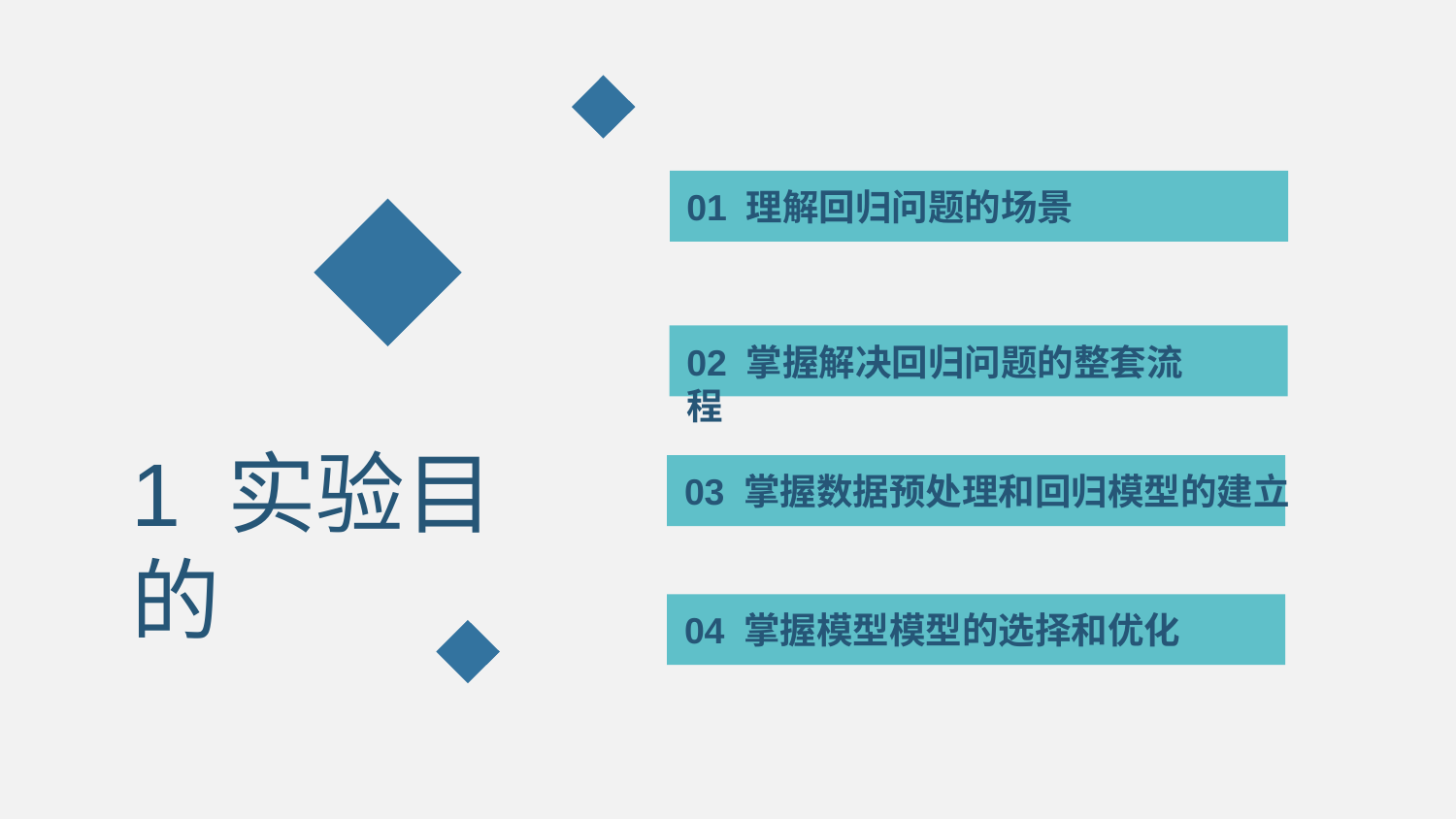

01 理解回归问题的场景

02 掌握解决回归问题的整套流程
1 实验目的

03 掌握数据预处理和回归模型的建立

04 掌握模型模型的选择和优化